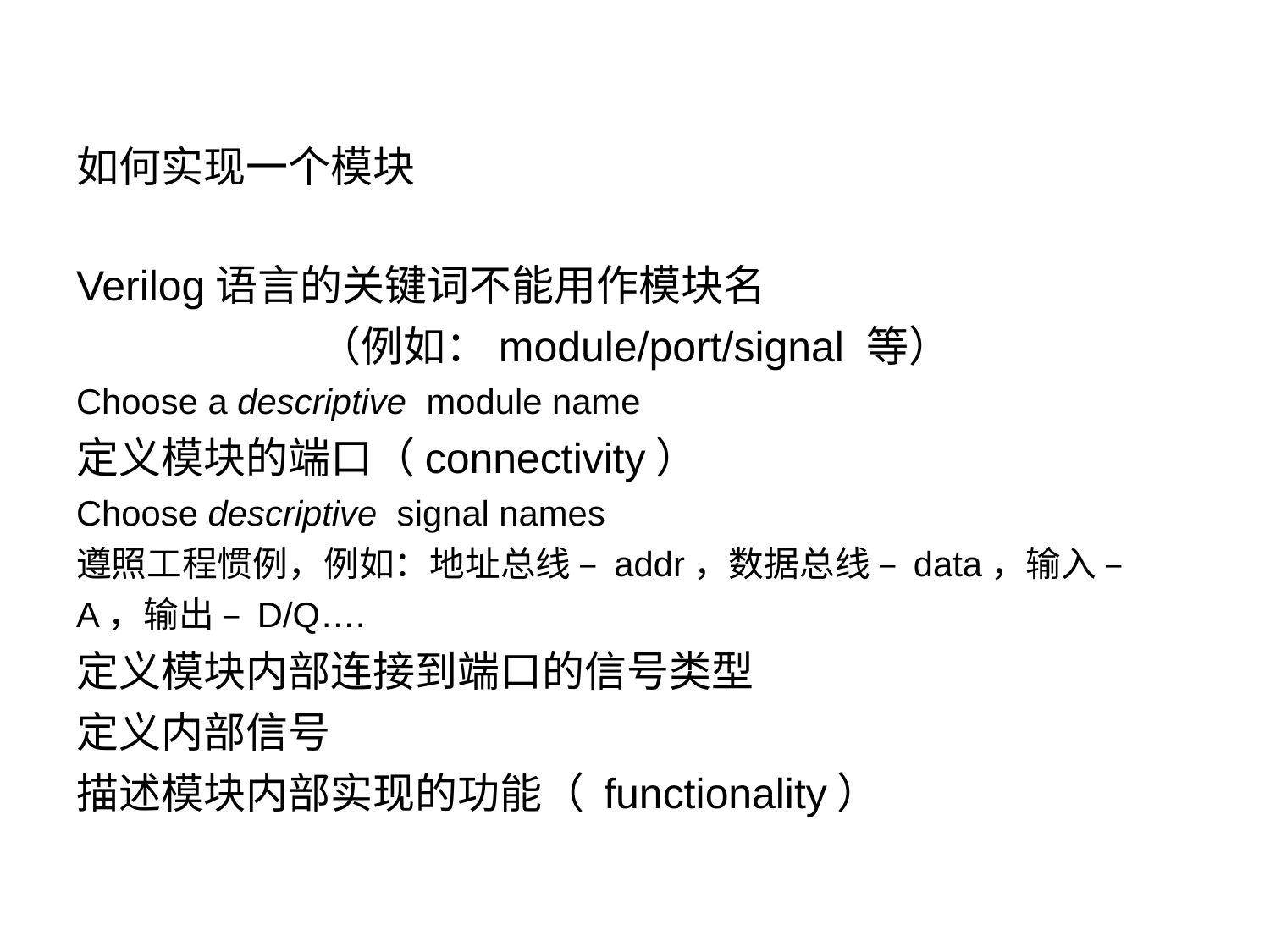

如何实现一个模块
Verilog语言的关键词不能用作模块名
（例如：module/port/signal 等）
Choose a descriptive  module name
定义模块的端口（connectivity）
Choose descriptive  signal names
遵照工程惯例，例如：地址总线 – addr，数据总线 – data，输入 – A，输出 – D/Q….
定义模块内部连接到端口的信号类型
定义内部信号
描述模块内部实现的功能（ functionality）
7